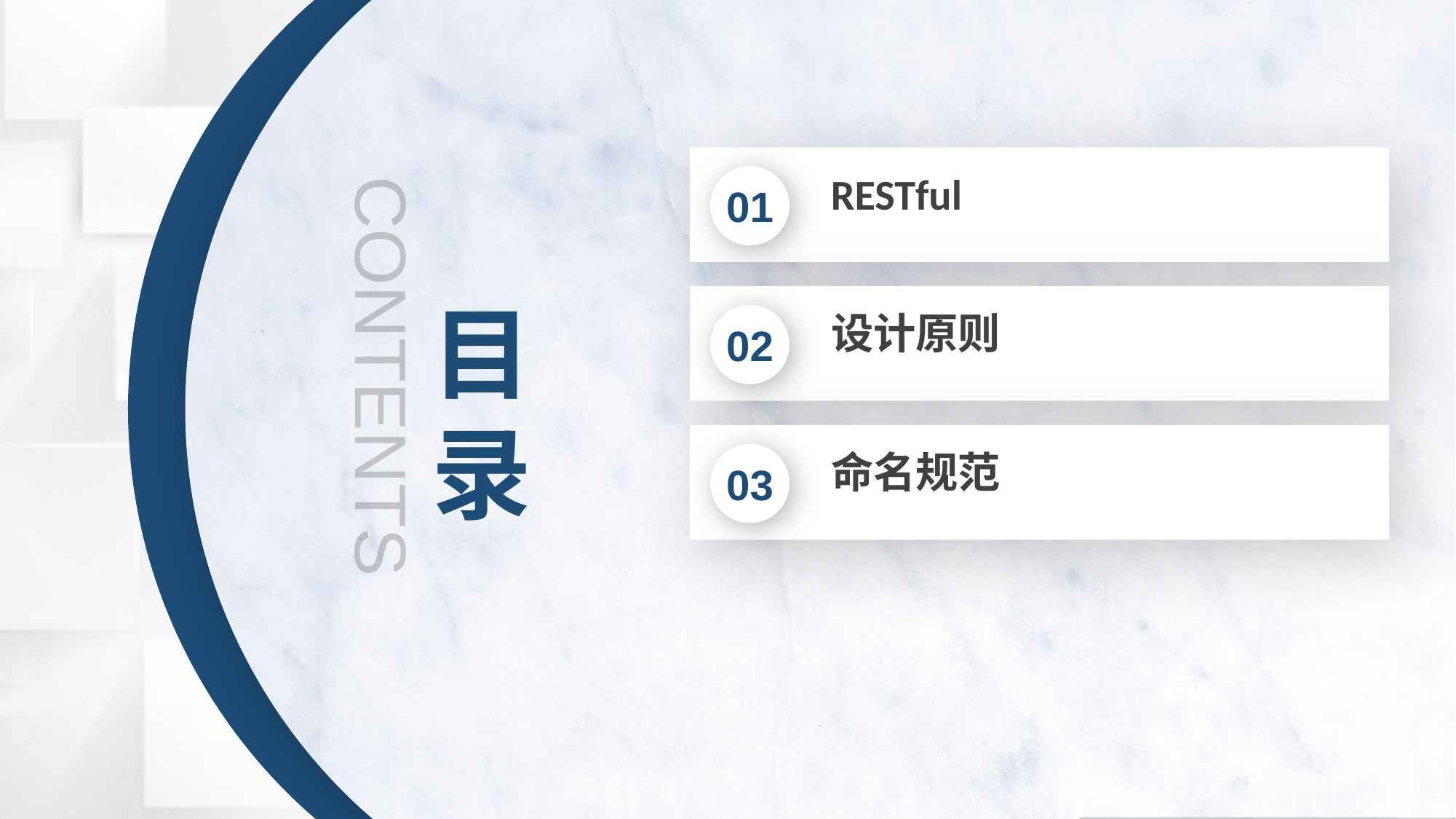

RESTful
01
目录

设计原则
02
CONTENTS

命名规范
03